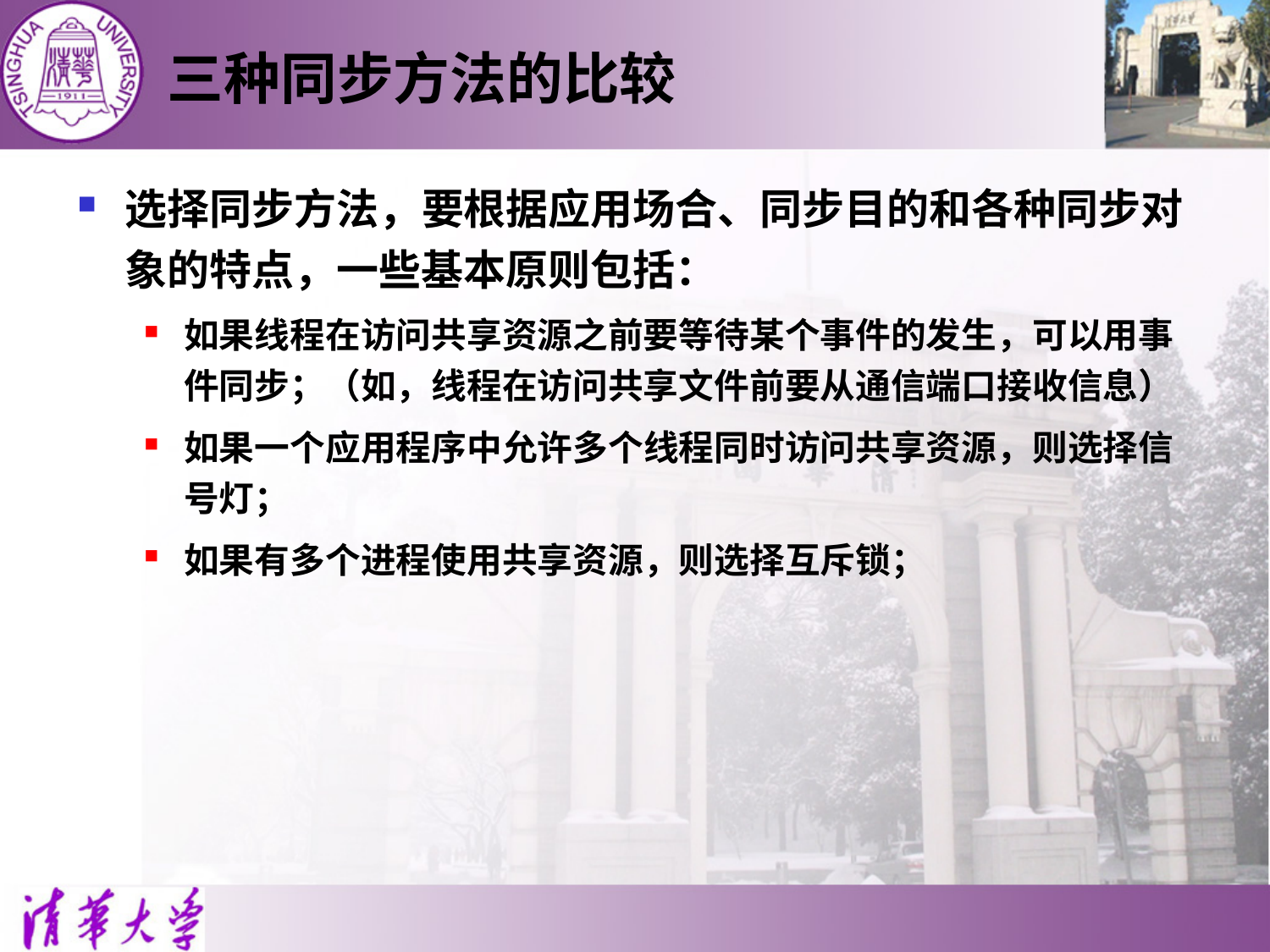

# 三种同步方法的比较
选择同步方法，要根据应用场合、同步目的和各种同步对象的特点，一些基本原则包括：
如果线程在访问共享资源之前要等待某个事件的发生，可以用事件同步；（如，线程在访问共享文件前要从通信端口接收信息）
如果一个应用程序中允许多个线程同时访问共享资源，则选择信号灯；
如果有多个进程使用共享资源，则选择互斥锁；